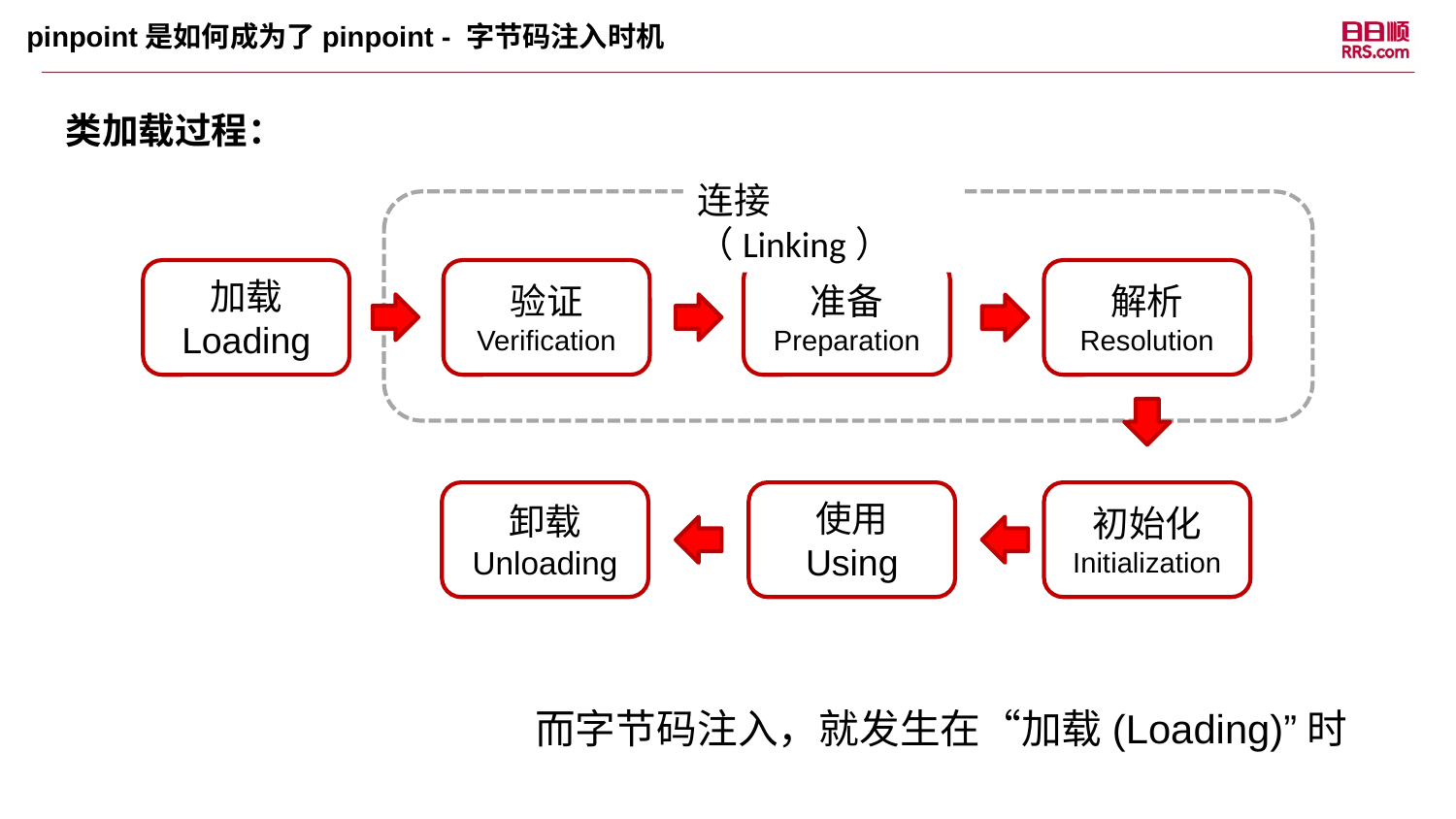

pinpoint是如何成为了pinpoint - 字节码注入时机
类加载过程：
连接（Linking）

加载
Loading
验证
Verification
准备
Preparation
解析
Resolution

卸载
Unloading
使用
Using
初始化
Initialization

而字节码注入，就发生在“加载(Loading)”时